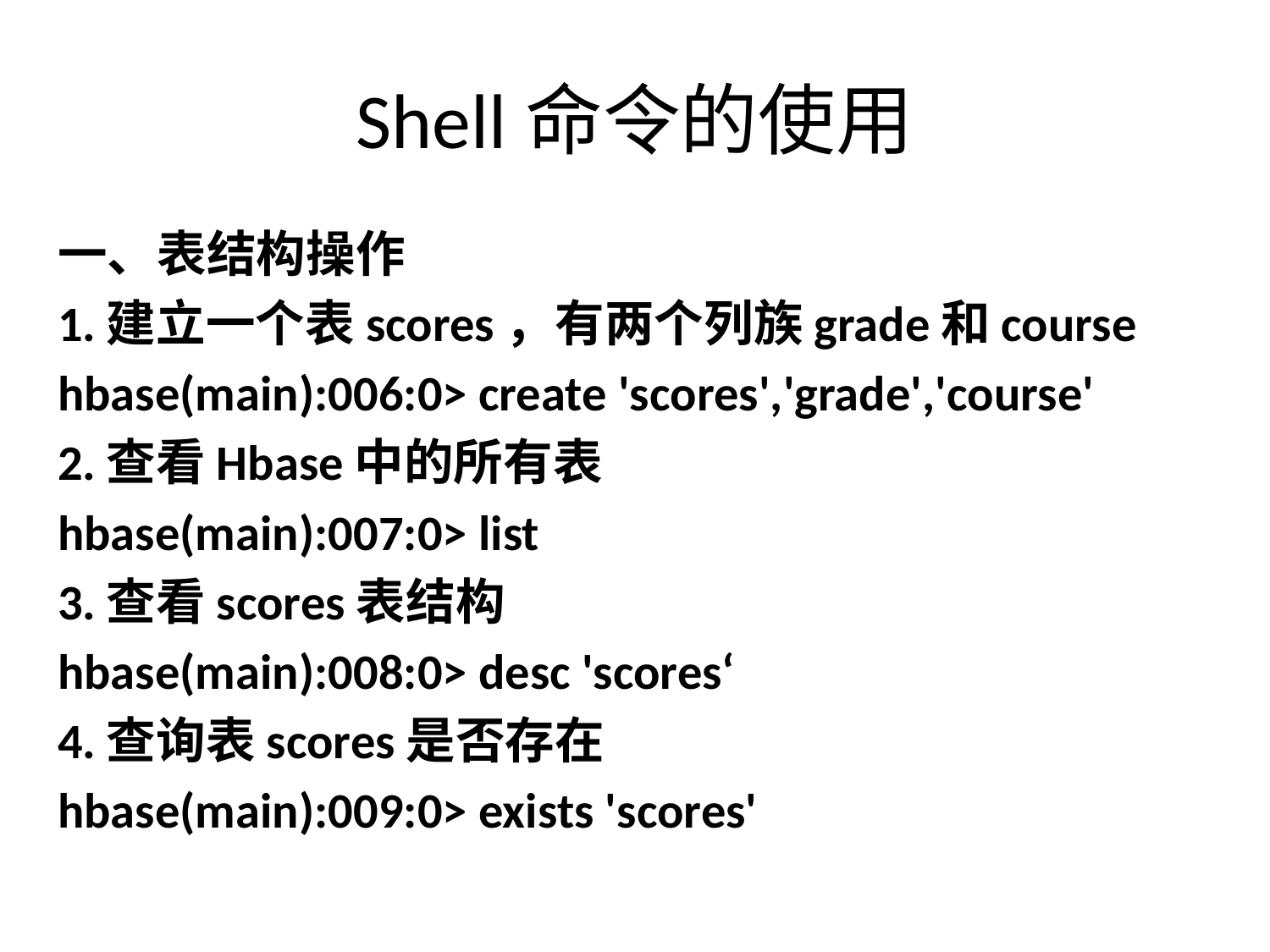

# Shell命令的使用
一、表结构操作
1.建立一个表scores，有两个列族grade和course
hbase(main):006:0> create 'scores','grade','course'
2.查看Hbase中的所有表
hbase(main):007:0> list
3.查看scores表结构
hbase(main):008:0> desc 'scores‘
4.查询表scores是否存在
hbase(main):009:0> exists 'scores'